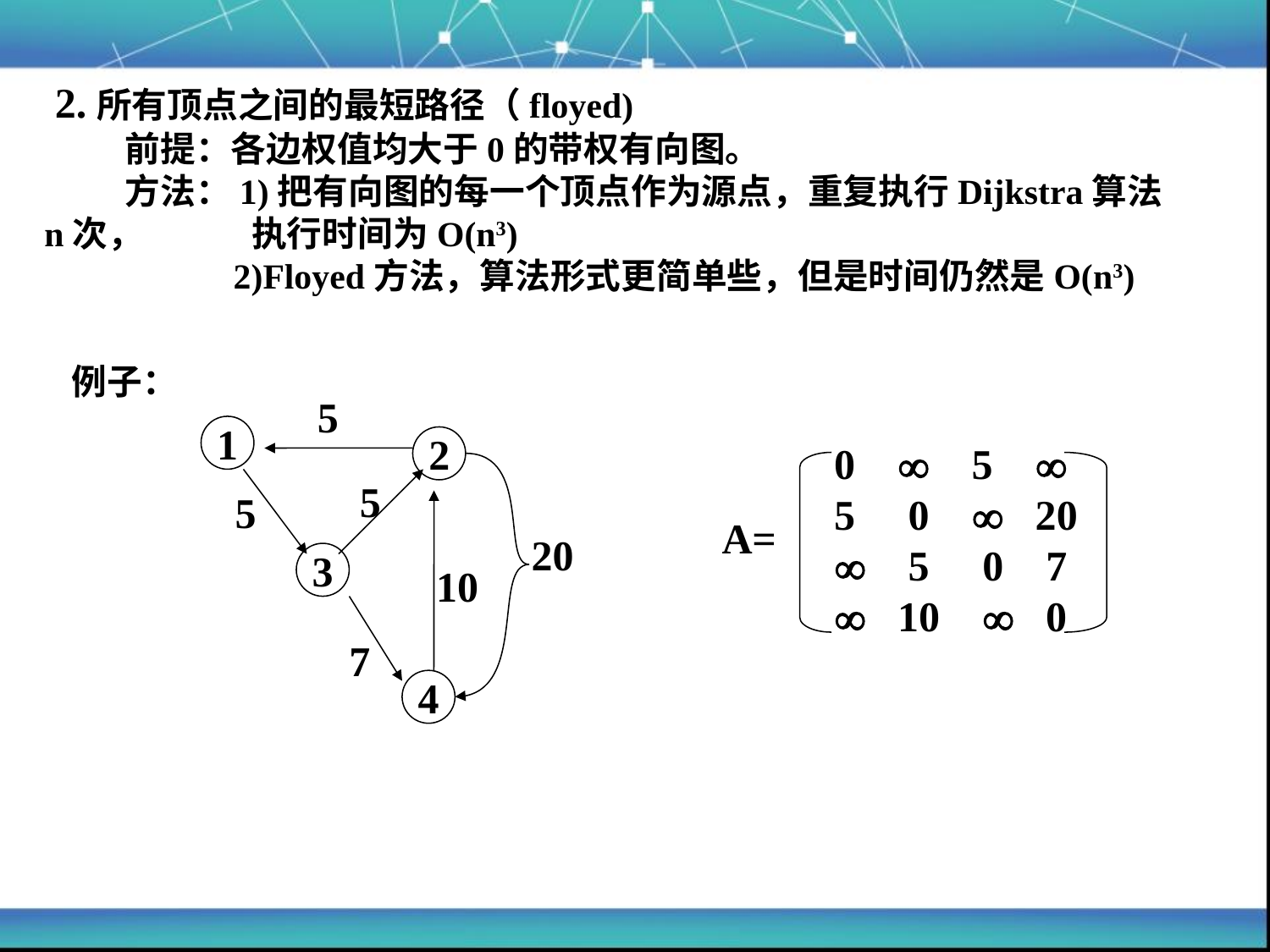

2.所有顶点之间的最短路径（floyed)
         前提：各边权值均大于0的带权有向图。
         方法：1)把有向图的每一个顶点作为源点，重复执行Dijkstra算法n次， 	          执行时间为O(n3)
	       2)Floyed方法，算法形式更简单些，但是时间仍然是O(n3)
例子：
5
1
2

5

5

20
3
10

7
4
  0    ∞    5    ∞
  5     0    ∞   20
  ∞    5     0    7
  ∞   10    ∞   0

A=